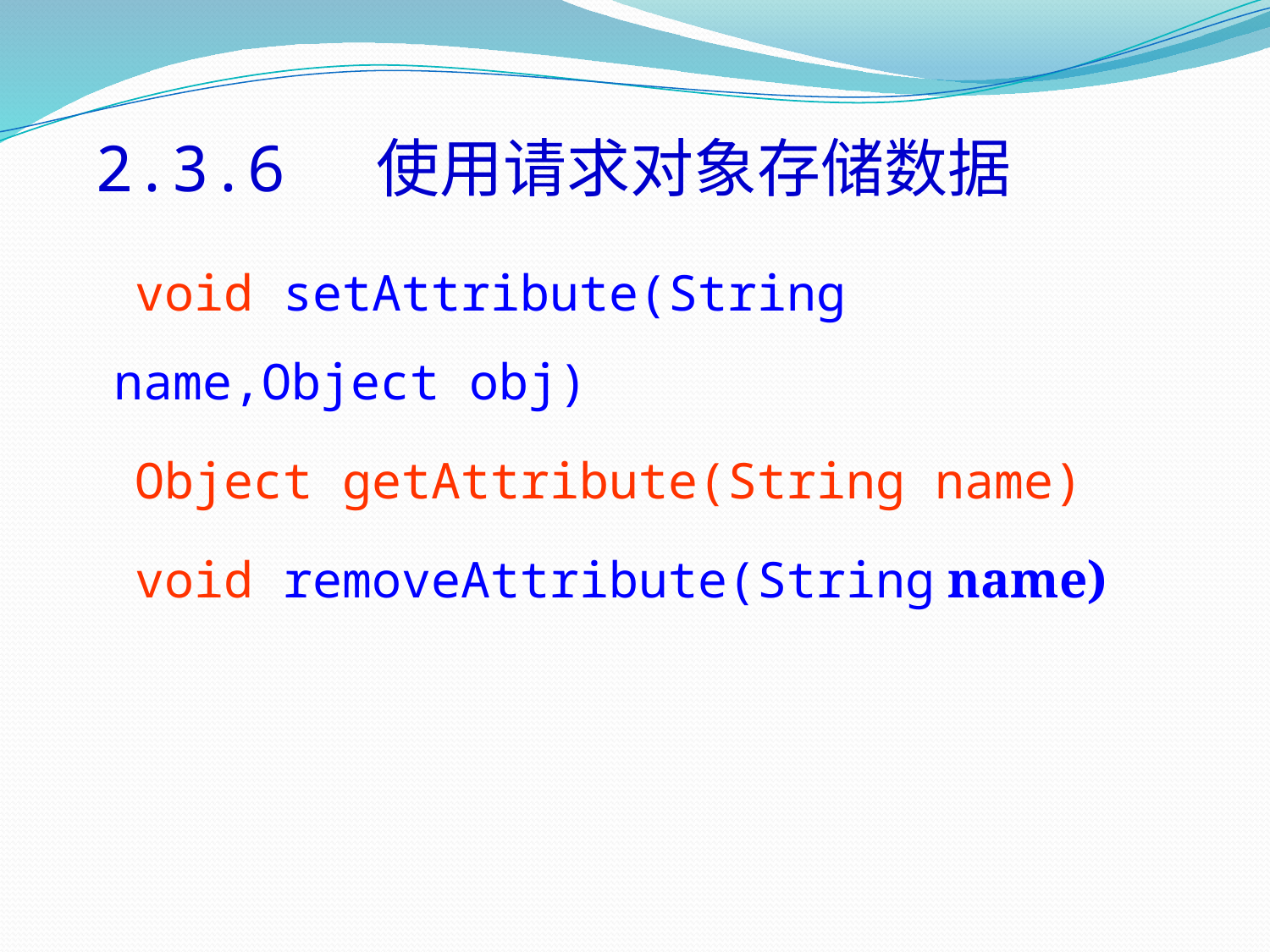

# 2.3.6  使用请求对象存储数据
  void setAttribute(String name,Object obj)
  Object getAttribute(String name)
  void removeAttribute(String name)